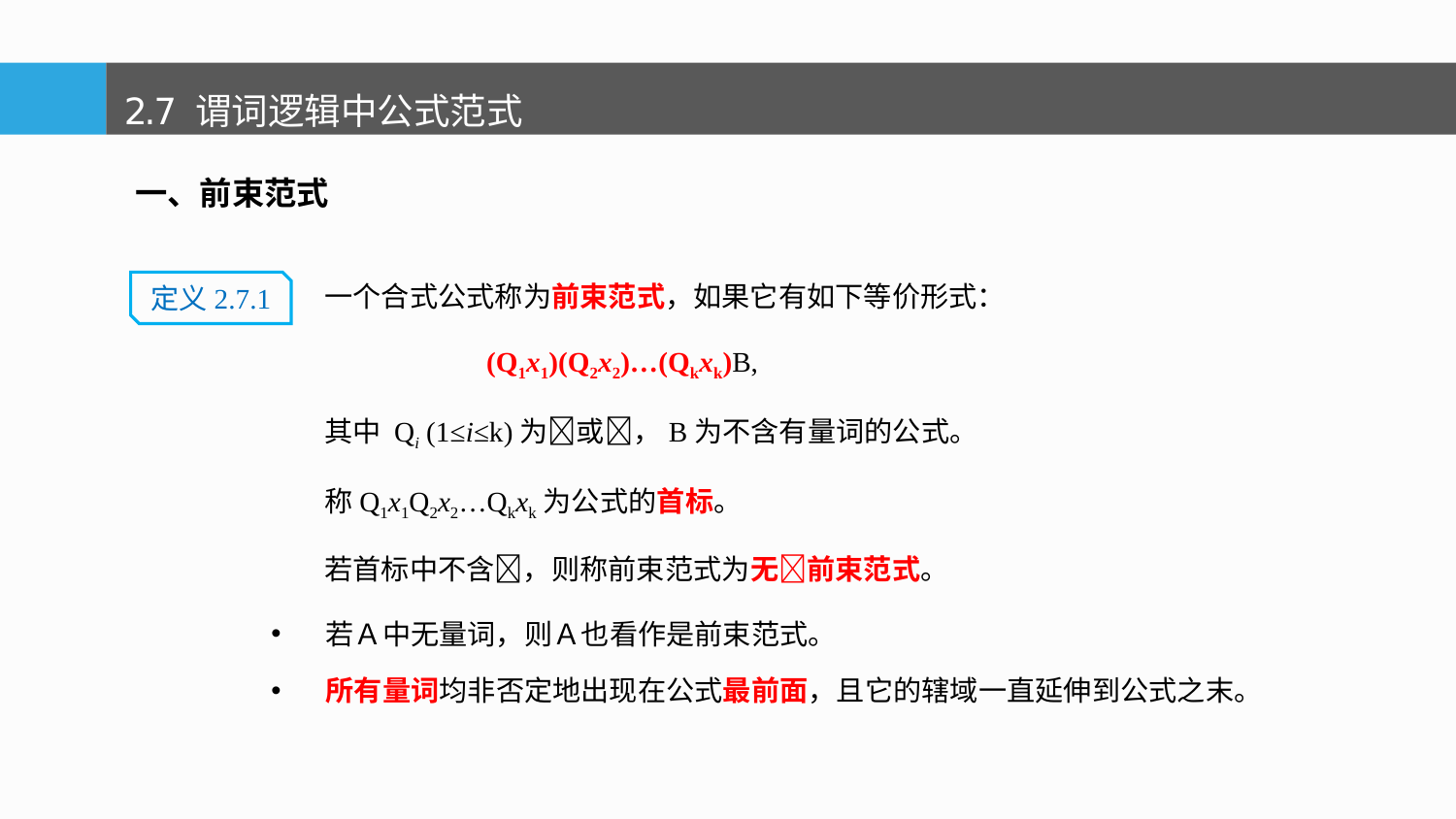

2.7 谓词逻辑中公式范式

一、前束范式
一个合式公式称为前束范式，如果它有如下等价形式：
                       (Q1x1)(Q2x2)…(Qkxk)B,
其中 Qi (1≤i≤k)为∀或∃，B为不含有量词的公式。
称Q1x1Q2x2…Qkxk为公式的首标。
若首标中不含∃，则称前束范式为无∃前束范式。
定义2.7.1
若Ａ中无量词，则Ａ也看作是前束范式。
所有量词均非否定地出现在公式最前面，且它的辖域一直延伸到公式之末。